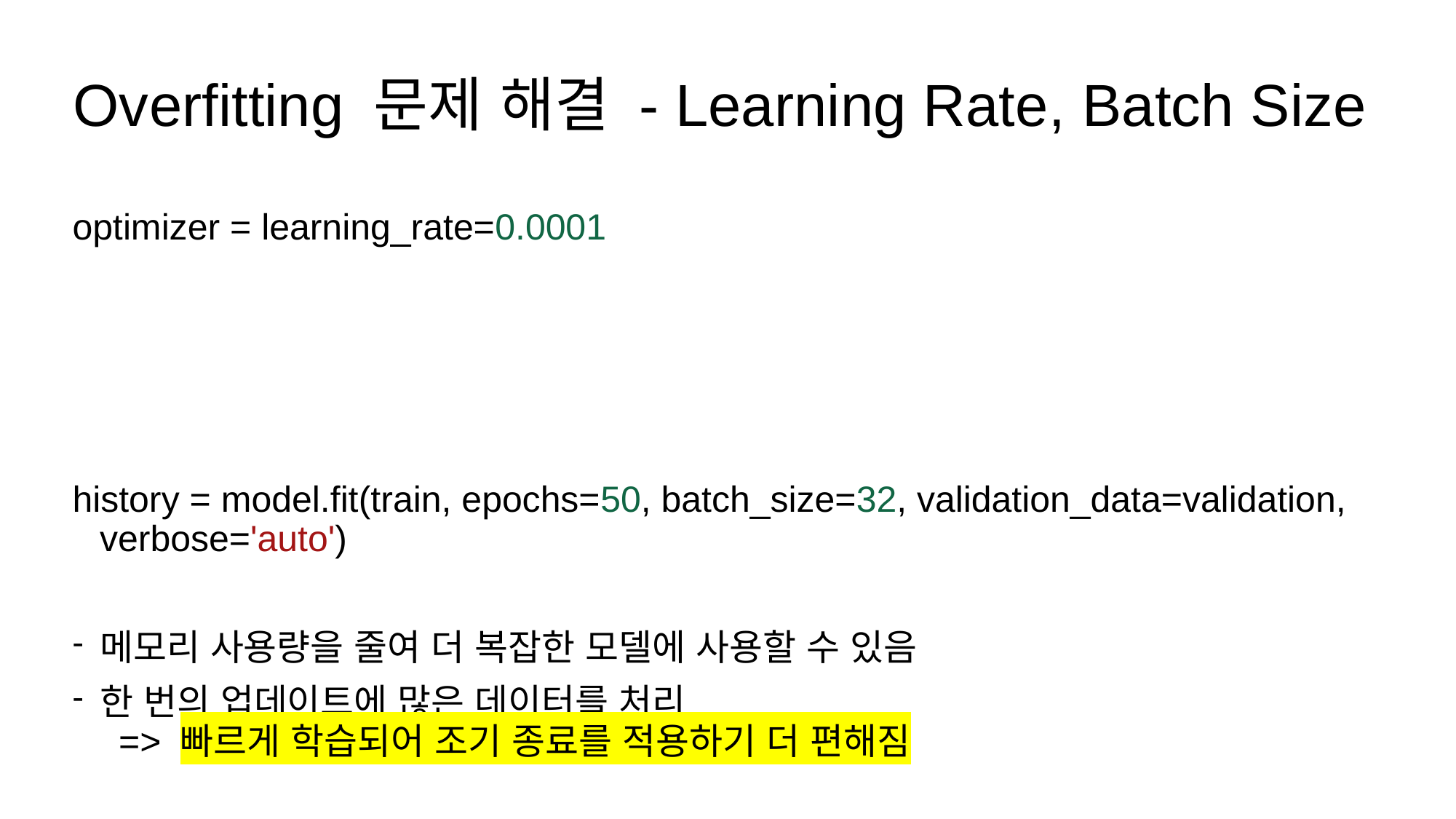

# Overfitting 문제 해결 - Learning Rate, Batch Size
optimizer = learning_rate=0.0001

history = model.fit(train, epochs=50, batch_size=32, validation_data=validation, verbose='auto')

메모리 사용량을 줄여 더 복잡한 모델에 사용할 수 있음
한 번의 업데이트에 많은 데이터를 처리
 => 빠르게 학습되어 조기 종료를 적용하기 더 편해짐